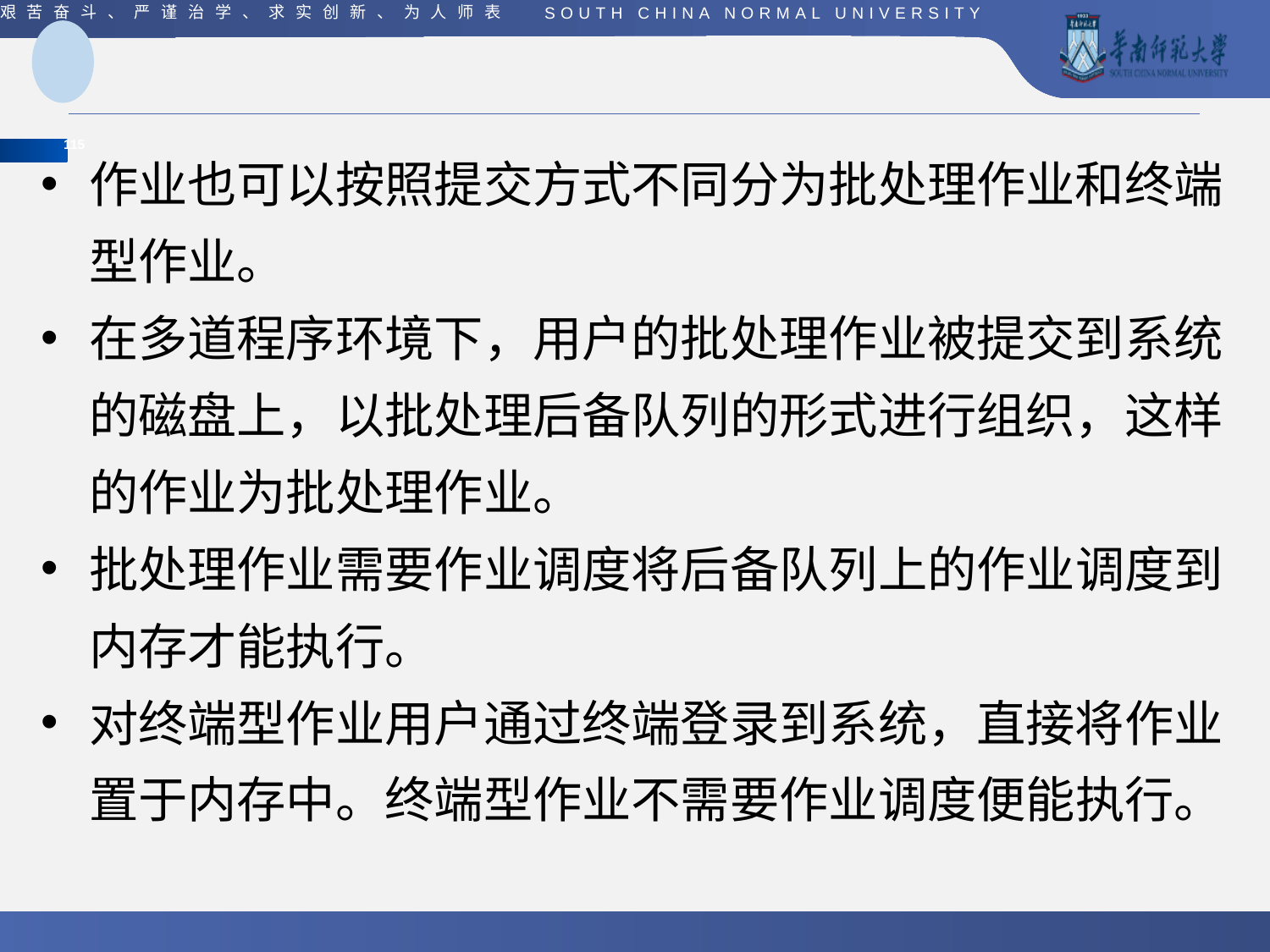

作业也可以按照提交方式不同分为批处理作业和终端型作业。
在多道程序环境下，用户的批处理作业被提交到系统的磁盘上，以批处理后备队列的形式进行组织，这样的作业为批处理作业。
批处理作业需要作业调度将后备队列上的作业调度到内存才能执行。
对终端型作业用户通过终端登录到系统，直接将作业置于内存中。终端型作业不需要作业调度便能执行。

115